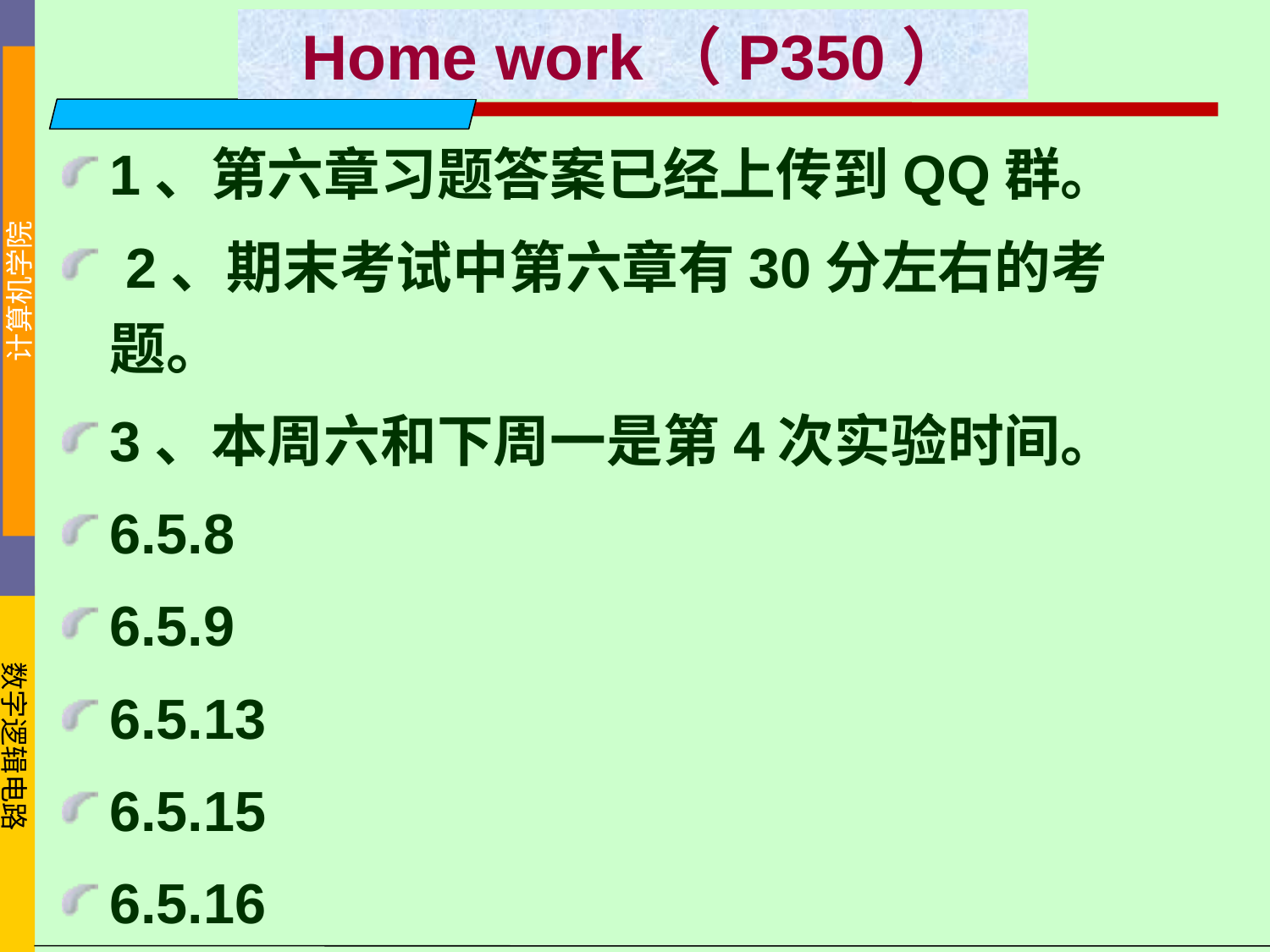

Home work（P350）
1、第六章习题答案已经上传到QQ群。
 2、期末考试中第六章有30分左右的考题。
3、本周六和下周一是第4次实验时间。
6.5.8
6.5.9
6.5.13
6.5.15
6.5.16